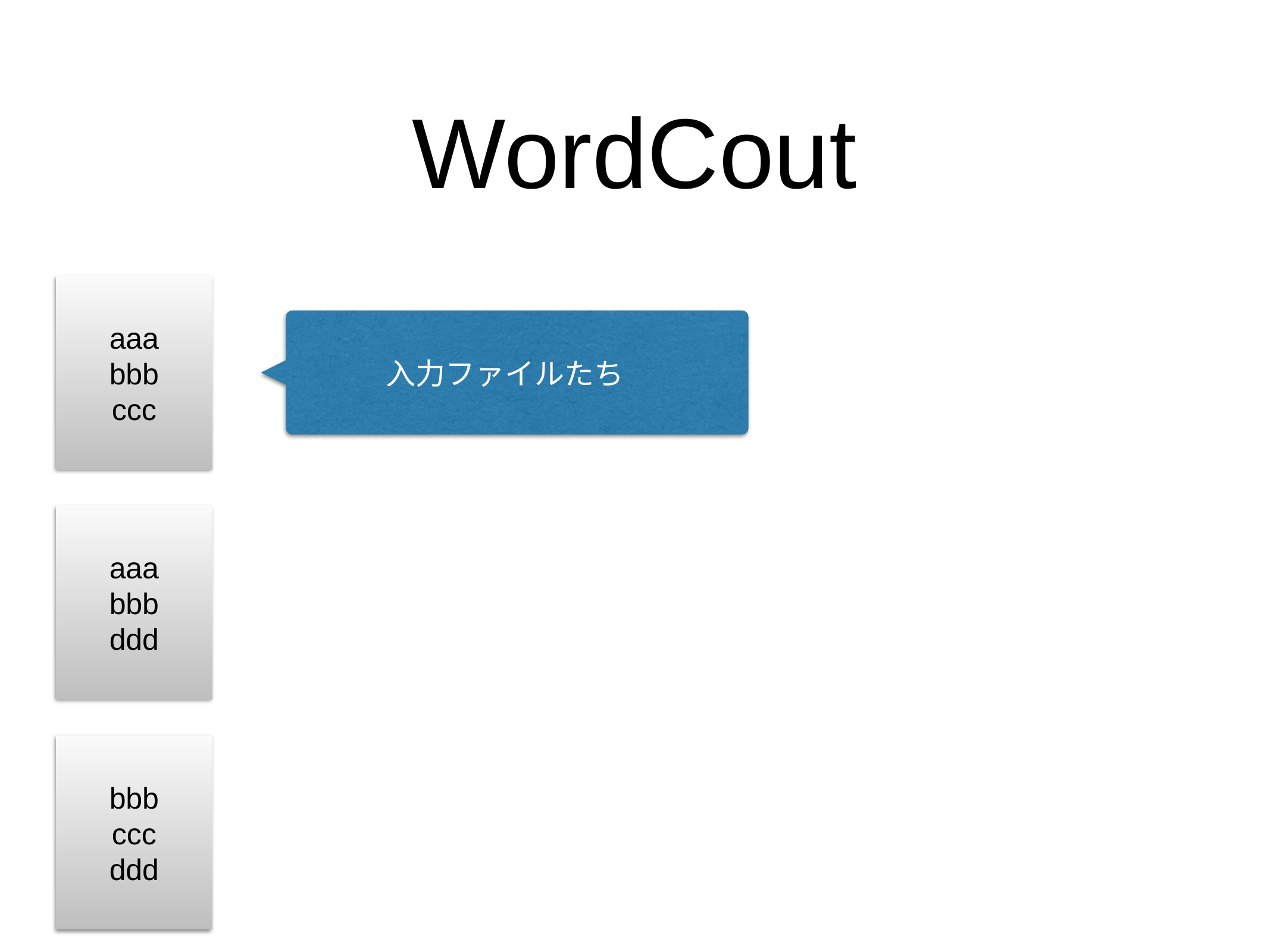

# WordCout
aaa
bbb
ccc
入力ファイルたち
aaa
bbb
ddd
bbb
ccc
ddd